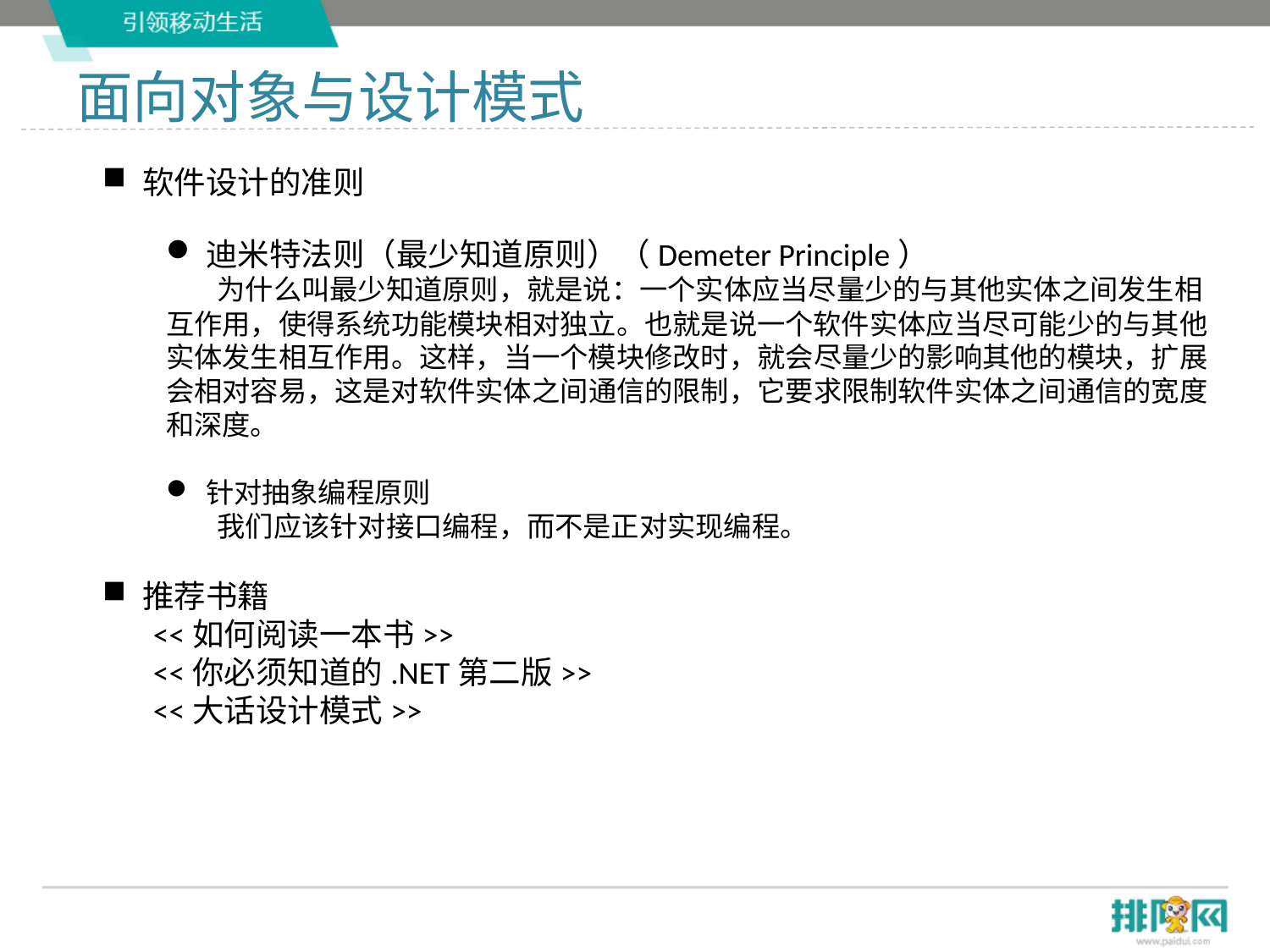

# 面向对象与设计模式

软件设计的准则

迪米特法则（最少知道原则）（Demeter Principle）
       为什么叫最少知道原则，就是说：一个实体应当尽量少的与其他实体之间发生相互作用，使得系统功能模块相对独立。也就是说一个软件实体应当尽可能少的与其他实体发生相互作用。这样，当一个模块修改时，就会尽量少的影响其他的模块，扩展会相对容易，这是对软件实体之间通信的限制，它要求限制软件实体之间通信的宽度和深度。

针对抽象编程原则
       我们应该针对接口编程，而不是正对实现编程。

推荐书籍
       <<如何阅读一本书>>
       <<你必须知道的.NET第二版>>
       <<大话设计模式>>